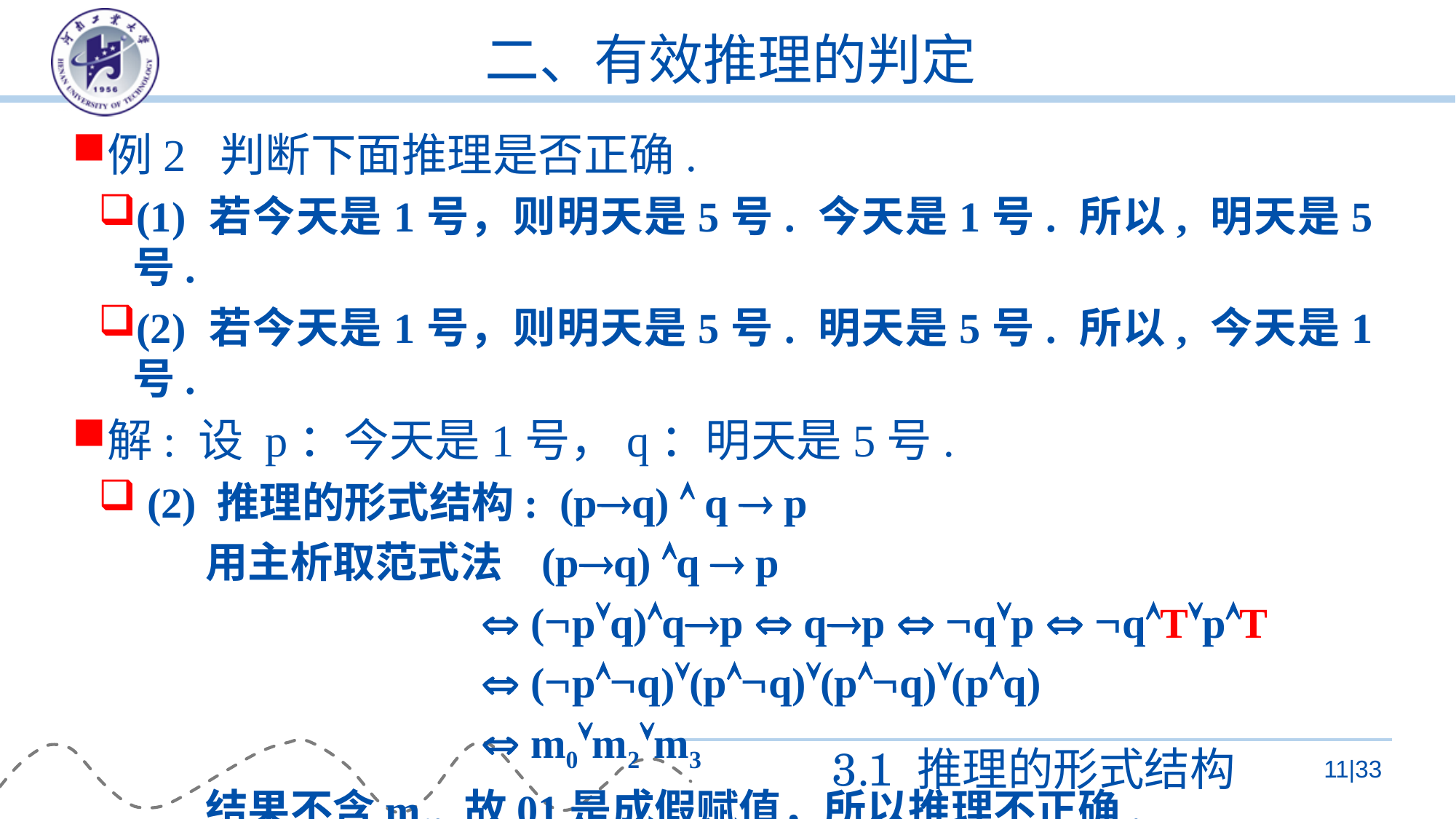

# 二、有效推理的判定
例2  判断下面推理是否正确.
(1) 若今天是1号，则明天是5号. 今天是1号. 所以, 明天是5号.
(2) 若今天是1号，则明天是5号. 明天是5号. 所以, 今天是1号.
解: 设 p：今天是1号，q：明天是5号.
 (2) 推理的形式结构:  (p→q) ∧ q → p
用主析取范式法   (p→q) ∧q → p
⇔ (¬p∨q)∧q→p ⇔ q→p ⇔ ¬q∨p ⇔ ¬q∧T∨p∧T
⇔ (¬p∧¬q)∨(p∧¬q)∨(p∧¬q)∨(p∧q)
⇔ m0∨m2∨m3
结果不含m1, 故01是成假赋值，所以推理不正确.
3.1 推理的形式结构
11|33